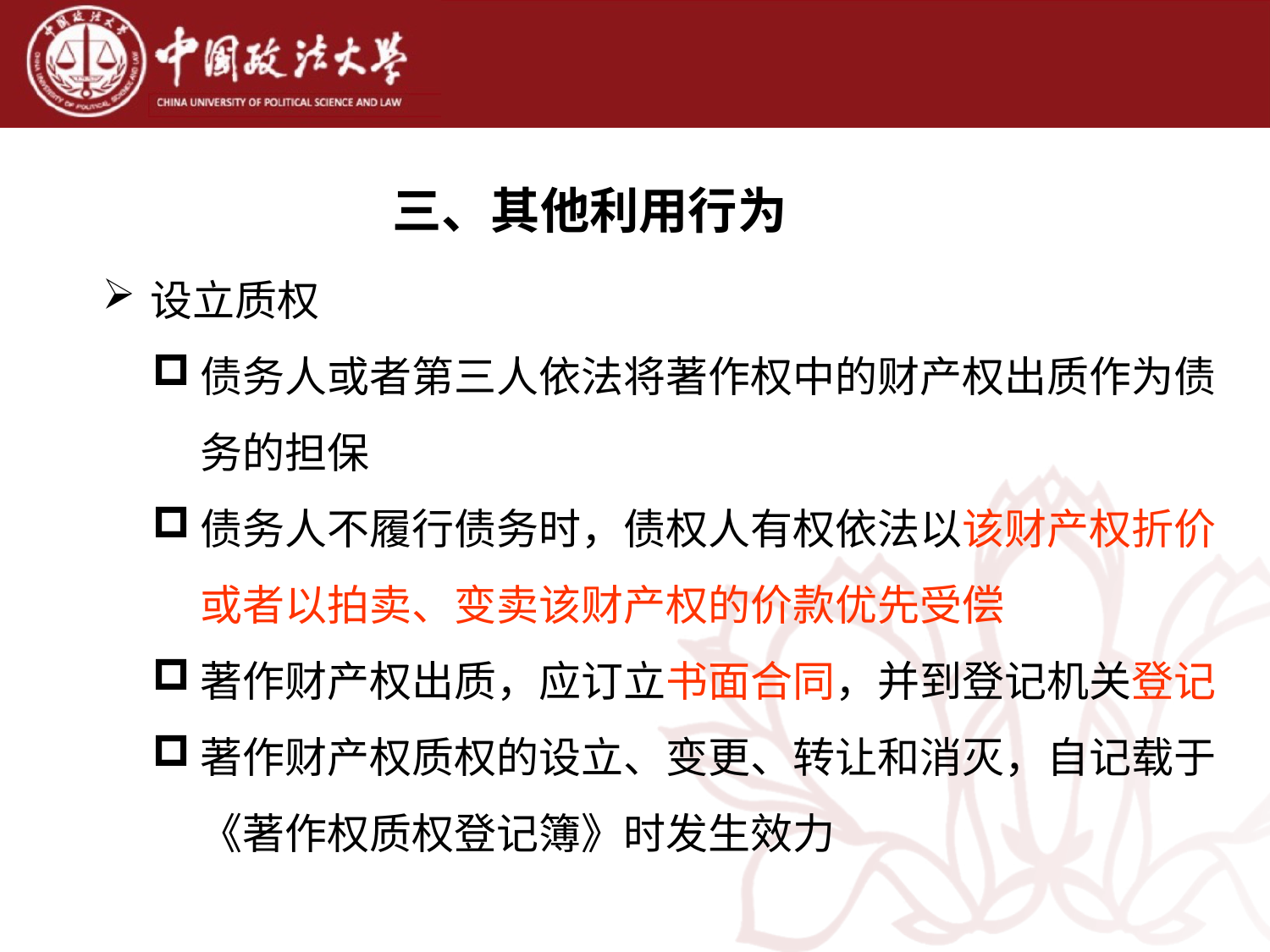

# 三、其他利用行为
设立质权
债务人或者第三人依法将著作权中的财产权出质作为债务的担保
债务人不履行债务时，债权人有权依法以该财产权折价或者以拍卖、变卖该财产权的价款优先受偿
著作财产权出质，应订立书面合同，并到登记机关登记
著作财产权质权的设立、变更、转让和消灭，自记载于《著作权质权登记簿》时发生效力